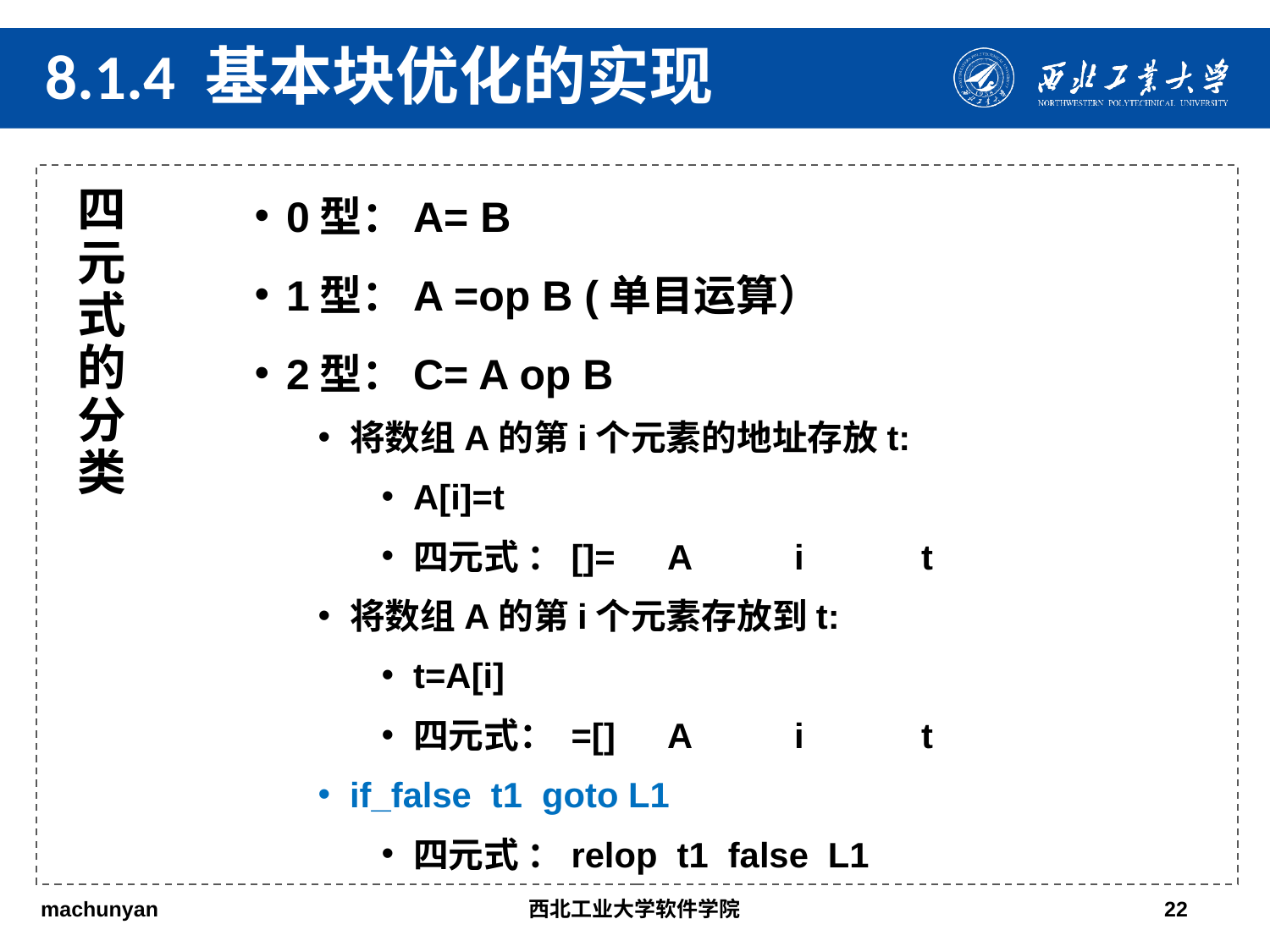

8.1.4 基本块优化的实现
0型：	A= B
1型：	A =op B (单目运算）
2型：	C= A op B
将数组A的第i个元素的地址存放t:
A[i]=t
四元式 ：[]=	A	i	t
将数组A的第i个元素存放到t:
t=A[i]
四元式： =[]	A	i	t
if_false  t1  goto L1
四元式 ：relop	 t1  false  L1
四元式的分类